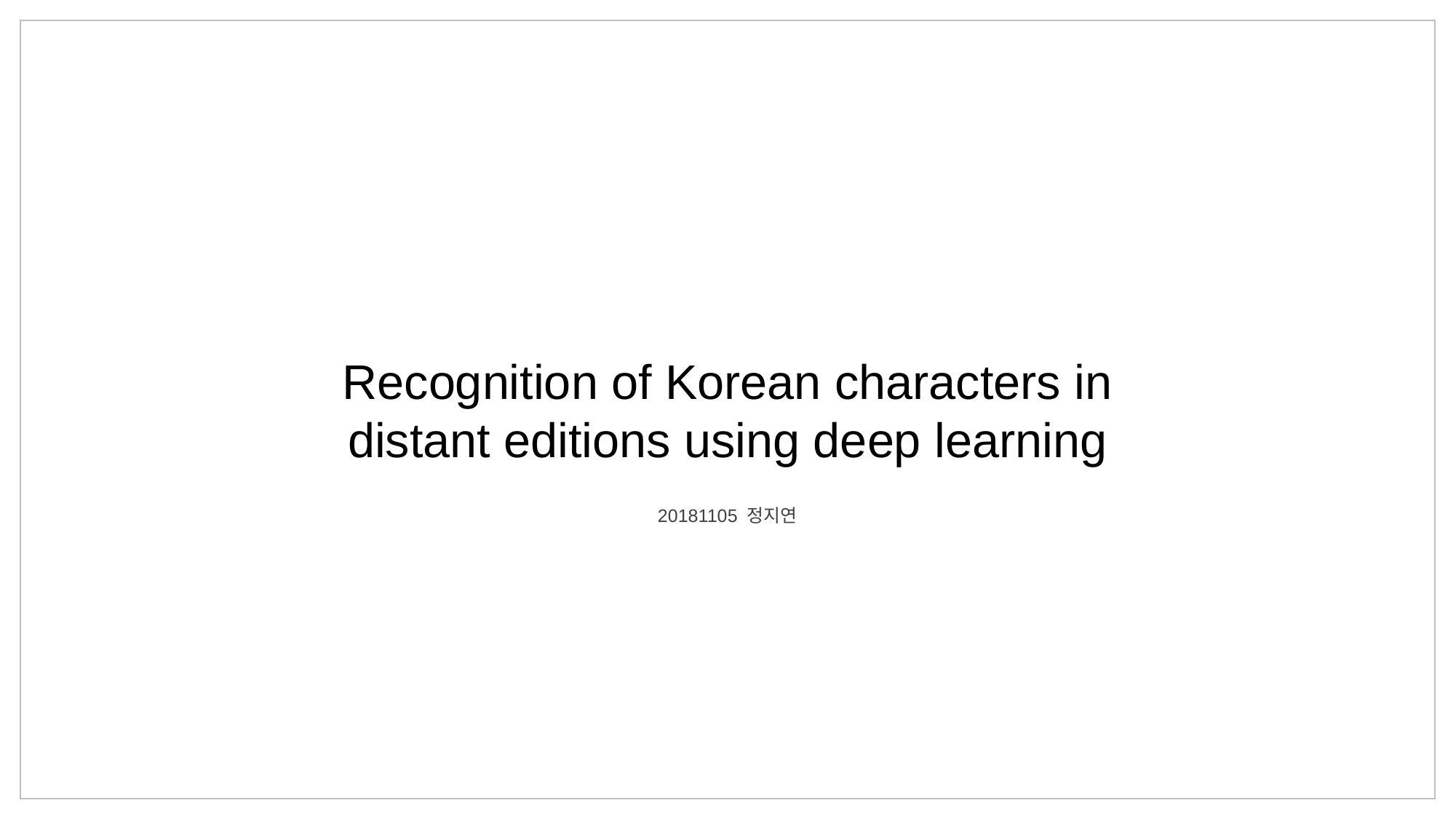

Recognition of Korean characters in distant editions using deep learning
20181105 정지연